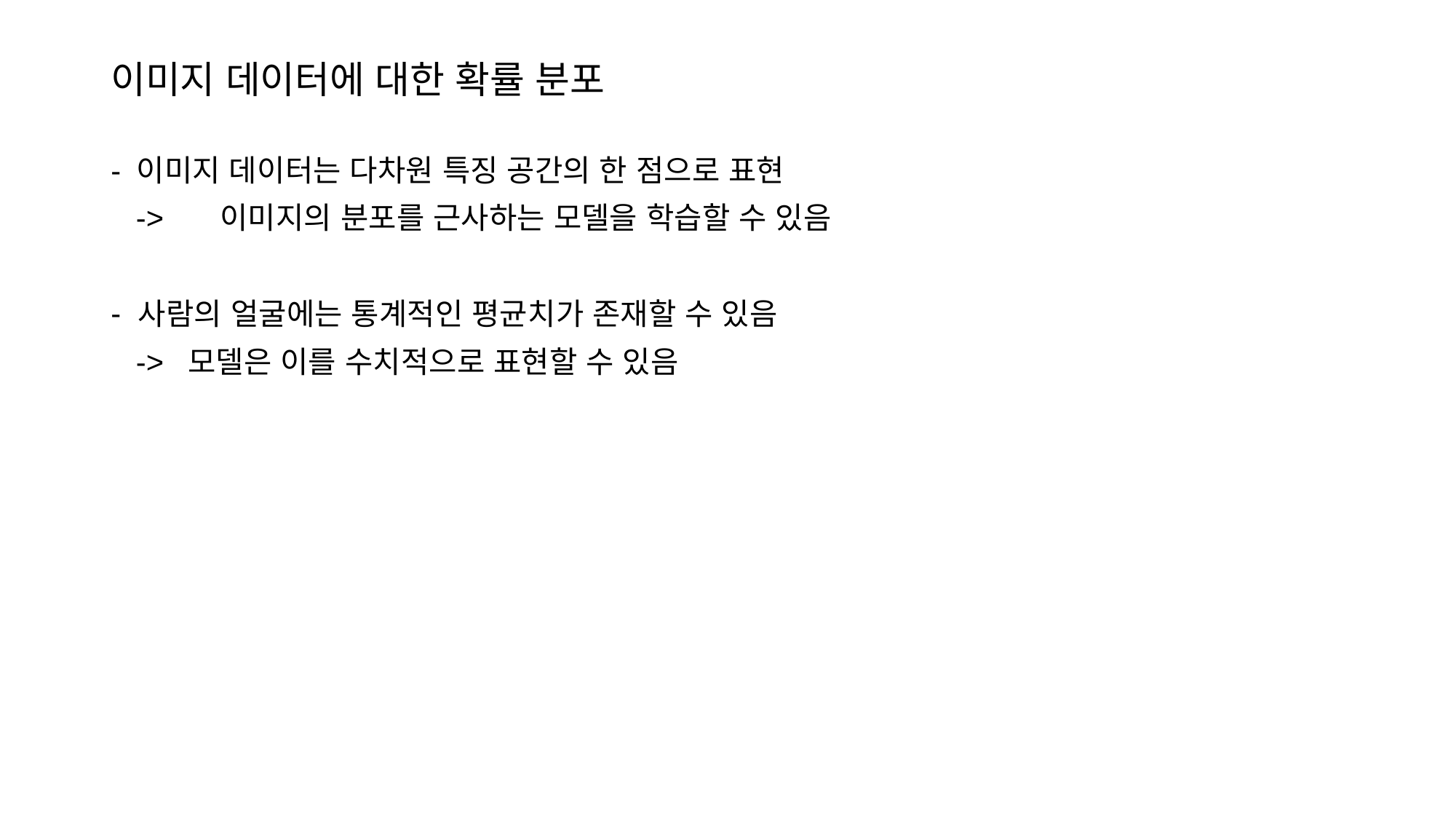

# 이미지 데이터에 대한 확률 분포
- 이미지 데이터는 다차원 특징 공간의 한 점으로 표현
   -> 	이미지의 분포를 근사하는 모델을 학습할 수 있음

사람의 얼굴에는 통계적인 평균치가 존재할 수 있음
   ->  모델은 이를 수치적으로 표현할 수 있음